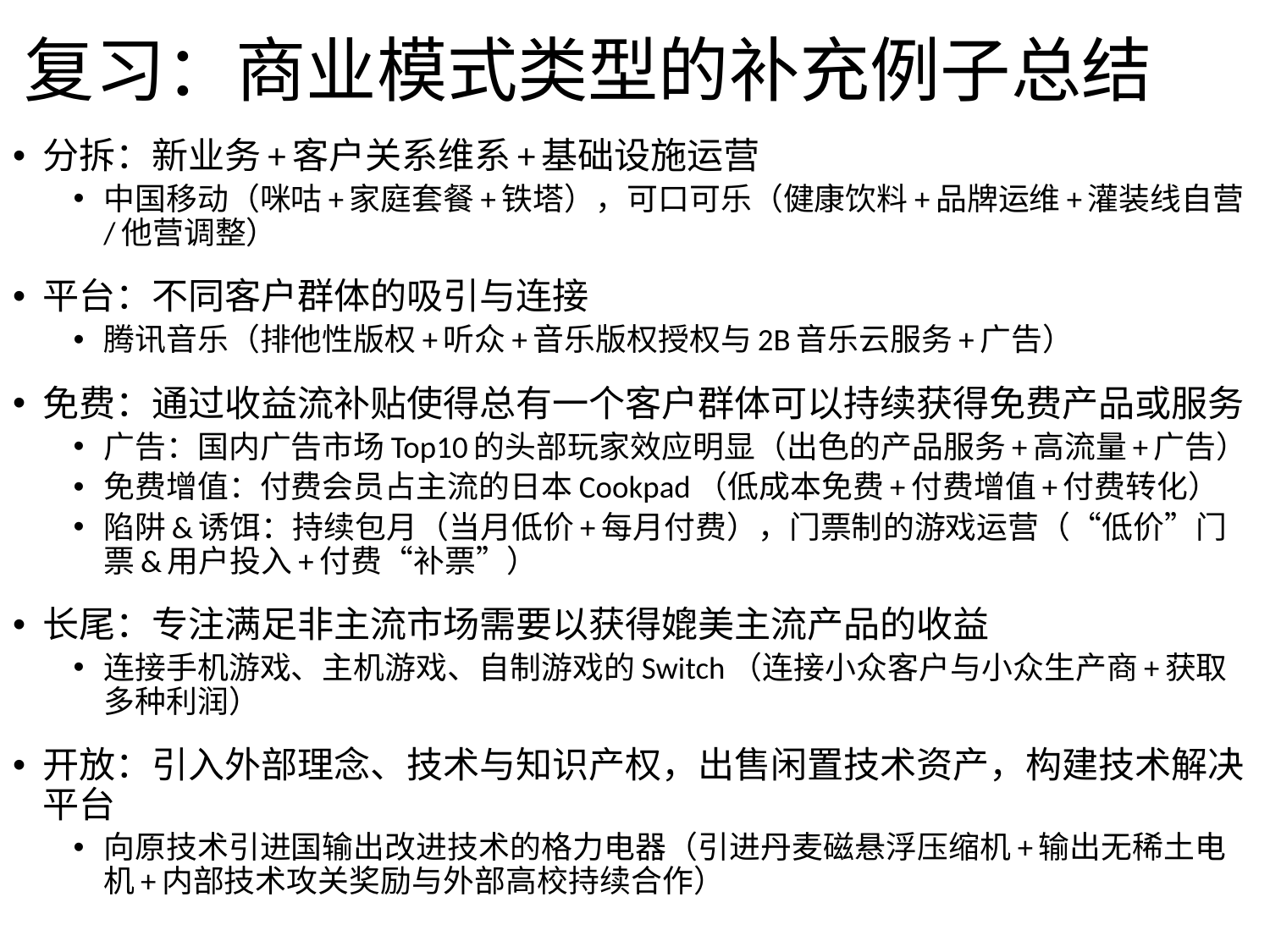

# 复习：商业模式类型的补充例子总结
分拆：新业务+客户关系维系+基础设施运营
中国移动（咪咕+家庭套餐+铁塔），可口可乐（健康饮料+品牌运维+灌装线自营/他营调整）

平台：不同客户群体的吸引与连接
腾讯音乐（排他性版权+听众+音乐版权授权与2B音乐云服务+广告）

免费：通过收益流补贴使得总有一个客户群体可以持续获得免费产品或服务
广告：国内广告市场Top10的头部玩家效应明显（出色的产品服务+高流量+广告）
免费增值：付费会员占主流的日本Cookpad（低成本免费+付费增值+付费转化）
陷阱&诱饵：持续包月（当月低价+每月付费），门票制的游戏运营（“低价”门票&用户投入+付费“补票”）

长尾：专注满足非主流市场需要以获得媲美主流产品的收益
连接手机游戏、主机游戏、自制游戏的Switch（连接小众客户与小众生产商+获取多种利润）

开放：引入外部理念、技术与知识产权，出售闲置技术资产，构建技术解决平台
向原技术引进国输出改进技术的格力电器（引进丹麦磁悬浮压缩机+输出无稀土电机+内部技术攻关奖励与外部高校持续合作）